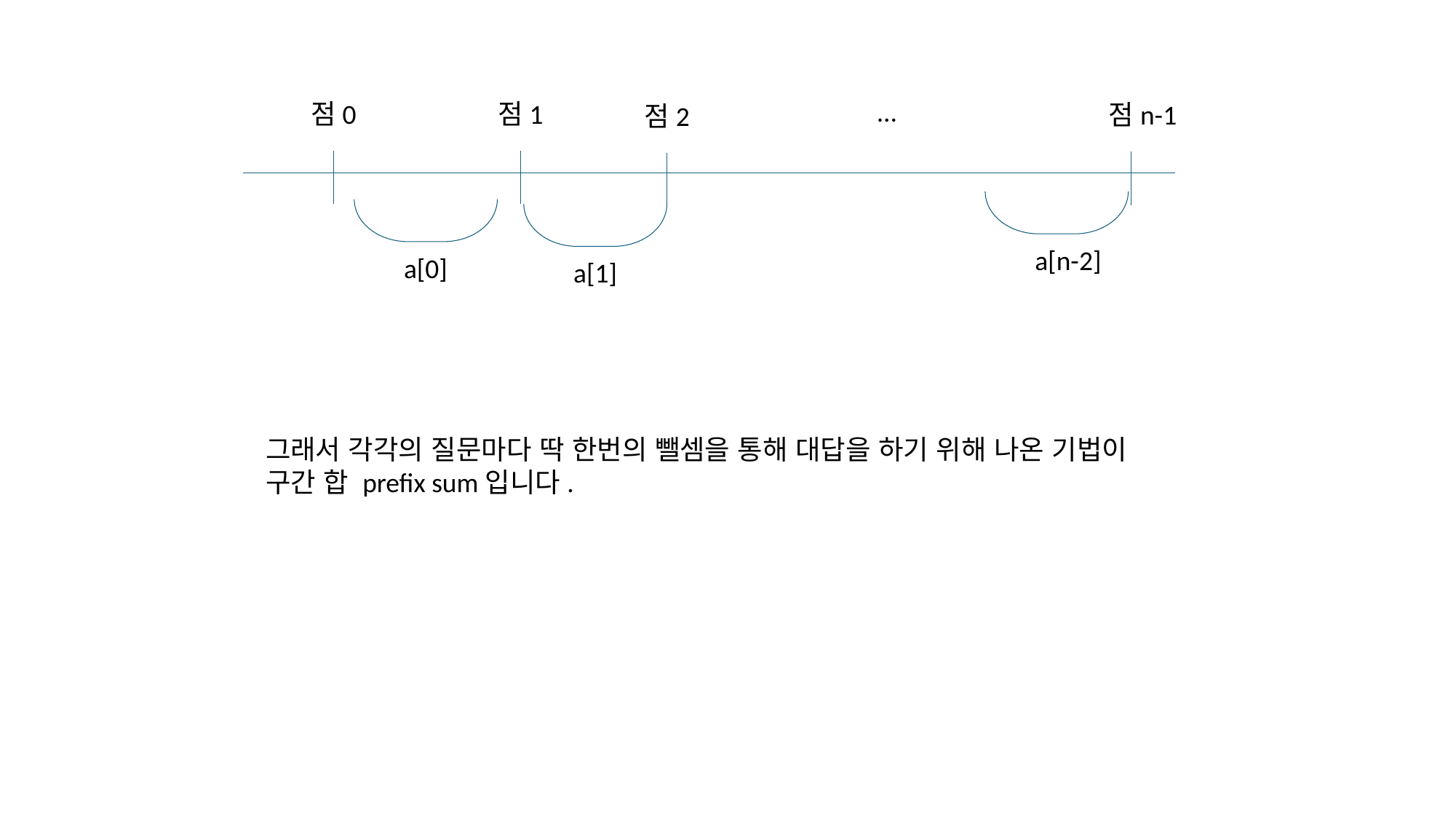

...
점0
점1
점n-1
점2

a[n-2]
a[0]
a[1]
그래서 각각의 질문마다 딱 한번의 뺄셈을 통해 대답을 하기 위해 나온 기법이
구간 합 prefix sum입니다.